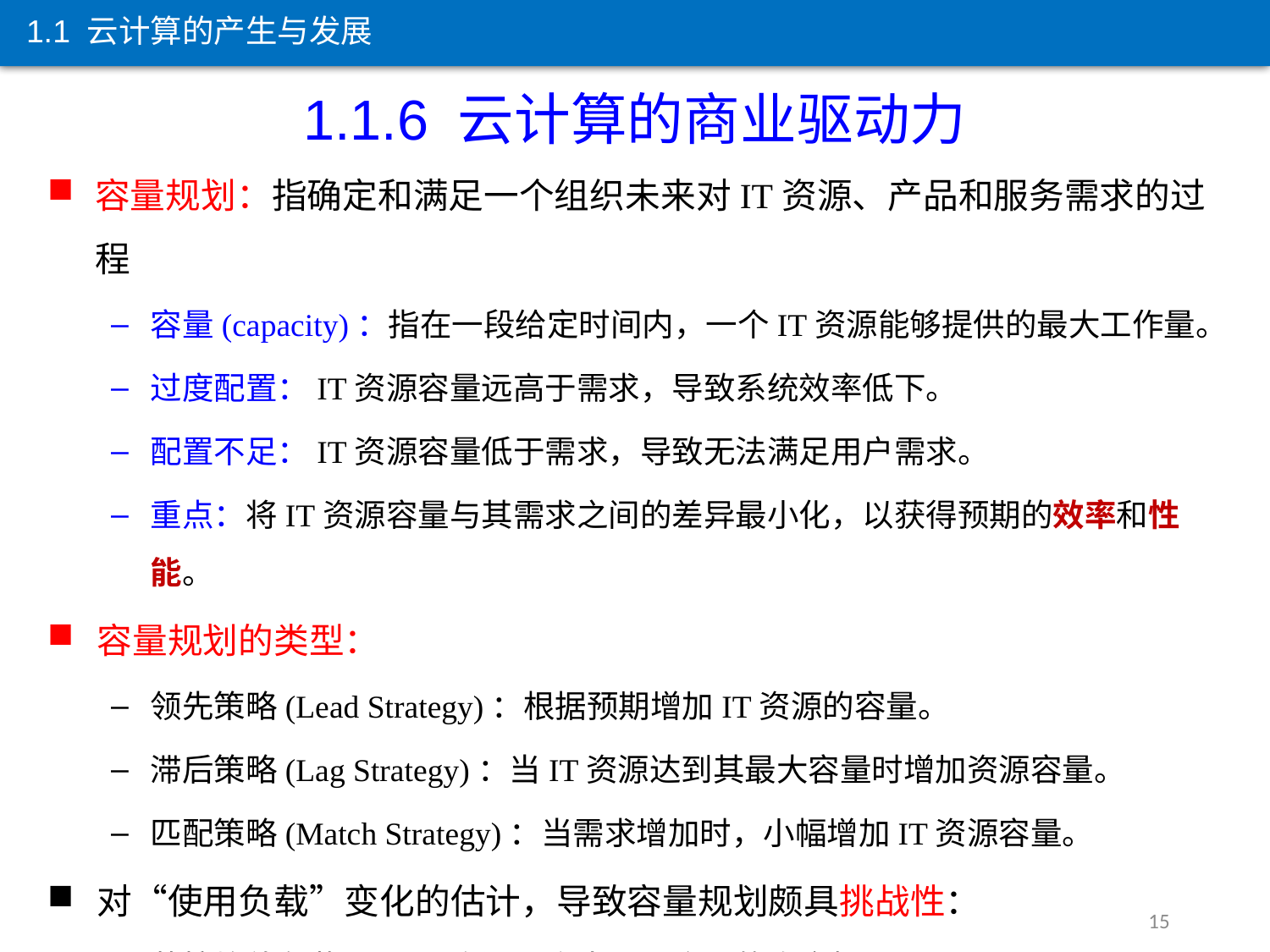

1.1 云计算的产生与发展
1.1.6 云计算的商业驱动力
容量规划：指确定和满足一个组织未来对IT资源、产品和服务需求的过程
容量(capacity)：指在一段给定时间内，一个IT资源能够提供的最大工作量。
过度配置：IT资源容量远高于需求，导致系统效率低下。
配置不足：IT资源容量低于需求，导致无法满足用户需求。
重点：将IT资源容量与其需求之间的差异最小化，以获得预期的效率和性能。
容量规划的类型：
领先策略(Lead Strategy)：根据预期增加IT资源的容量。
滞后策略(Lag Strategy)：当IT资源达到其最大容量时增加资源容量。
匹配策略(Match Strategy)：当需求增加时，小幅增加IT资源容量。
对“使用负载”变化的估计，导致容量规划颇具挑战性：
若按峰值负载配置IT资源，会出现不合理的资金投入。
有限的资金投入，会导致因使用限度降低而出现交易损失和使用受限。
15